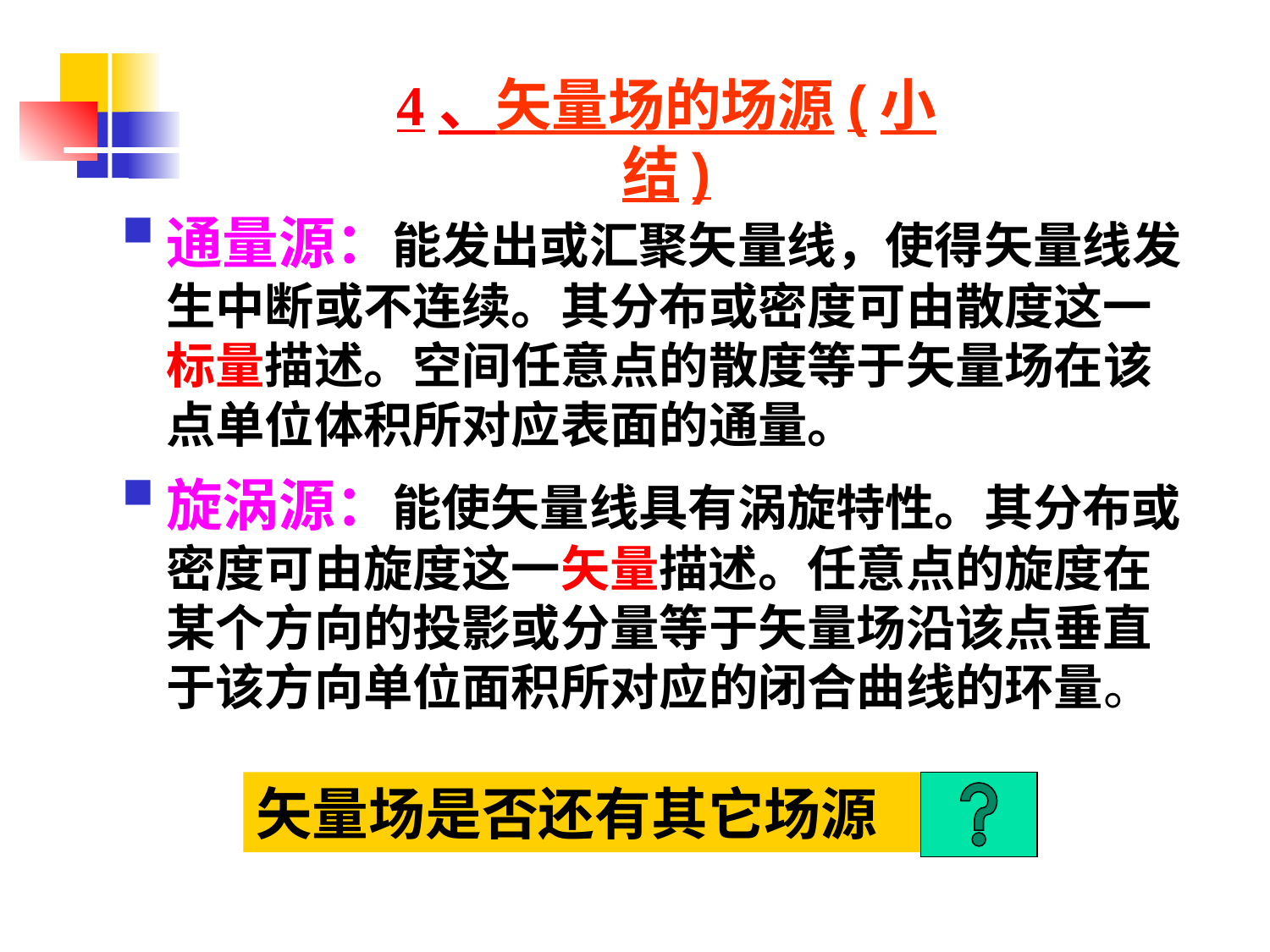

4、矢量场的场源(小结)
通量源：能发出或汇聚矢量线，使得矢量线发生中断或不连续。其分布或密度可由散度这一标量描述。空间任意点的散度等于矢量场在该点单位体积所对应表面的通量。
旋涡源：能使矢量线具有涡旋特性。其分布或密度可由旋度这一矢量描述。任意点的旋度在某个方向的投影或分量等于矢量场沿该点垂直于该方向单位面积所对应的闭合曲线的环量。
矢量场是否还有其它场源